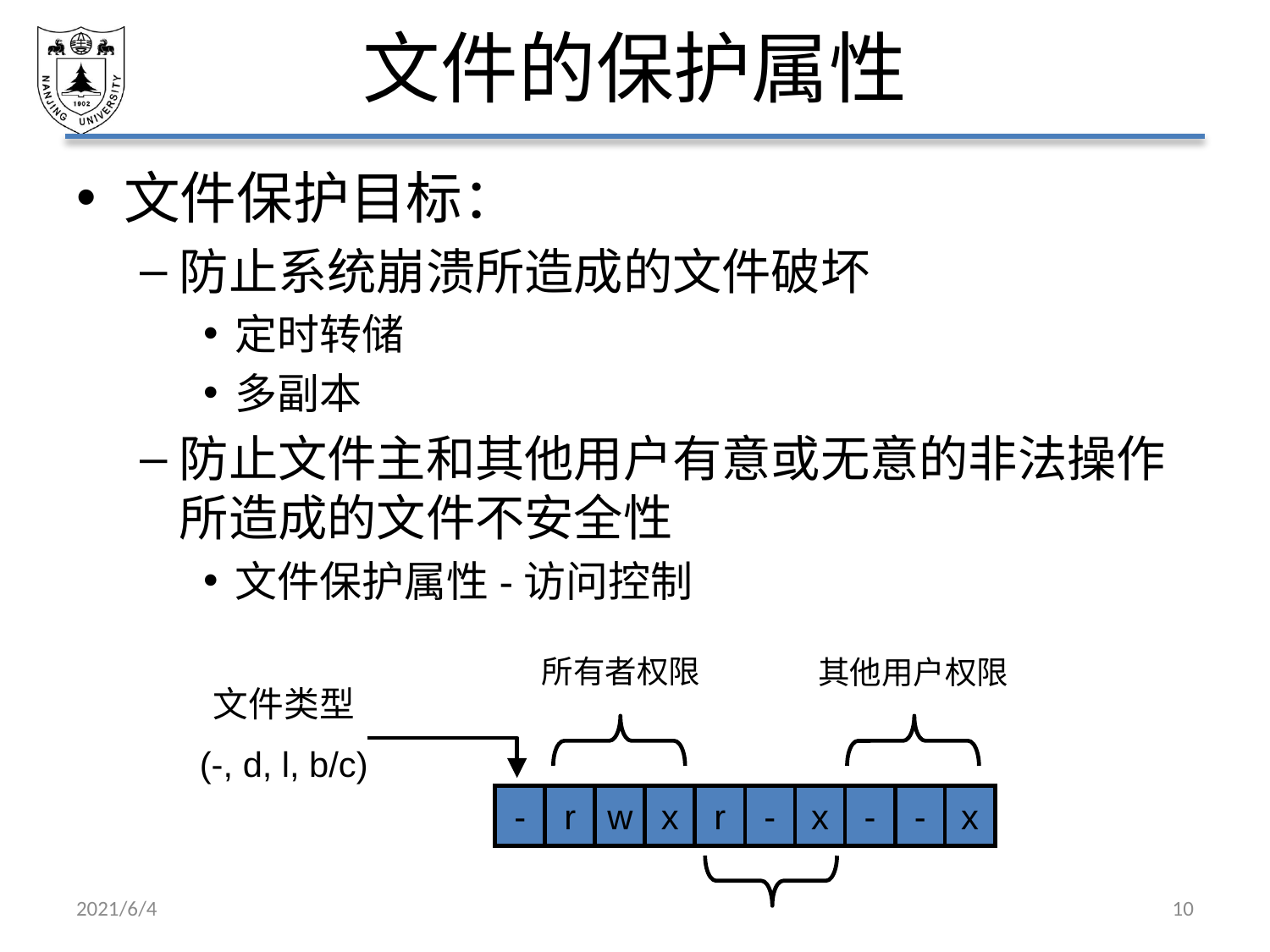

# 文件的保护属性
文件保护目标：
防止系统崩溃所造成的文件破坏
定时转储
多副本
防止文件主和其他用户有意或无意的非法操作所造成的文件不安全性
文件保护属性-访问控制
所有者权限
其他用户权限

文件类型
(-, d, l, b/c)

-
r
w
x
r
-
x
-
-
x

2021/6/4
10